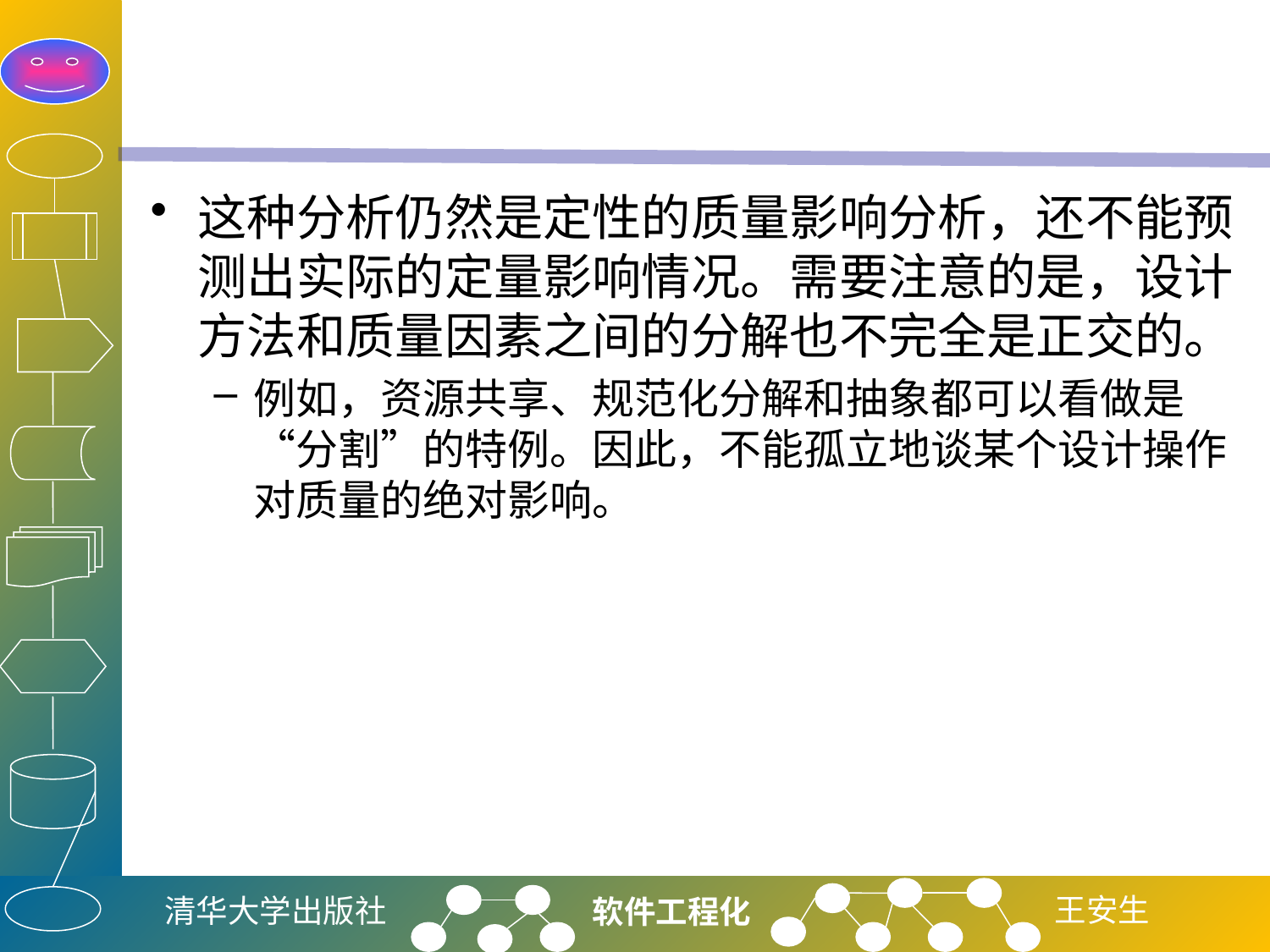

#
这种分析仍然是定性的质量影响分析，还不能预测出实际的定量影响情况。需要注意的是，设计方法和质量因素之间的分解也不完全是正交的。
例如，资源共享、规范化分解和抽象都可以看做是“分割”的特例。因此，不能孤立地谈某个设计操作对质量的绝对影响。